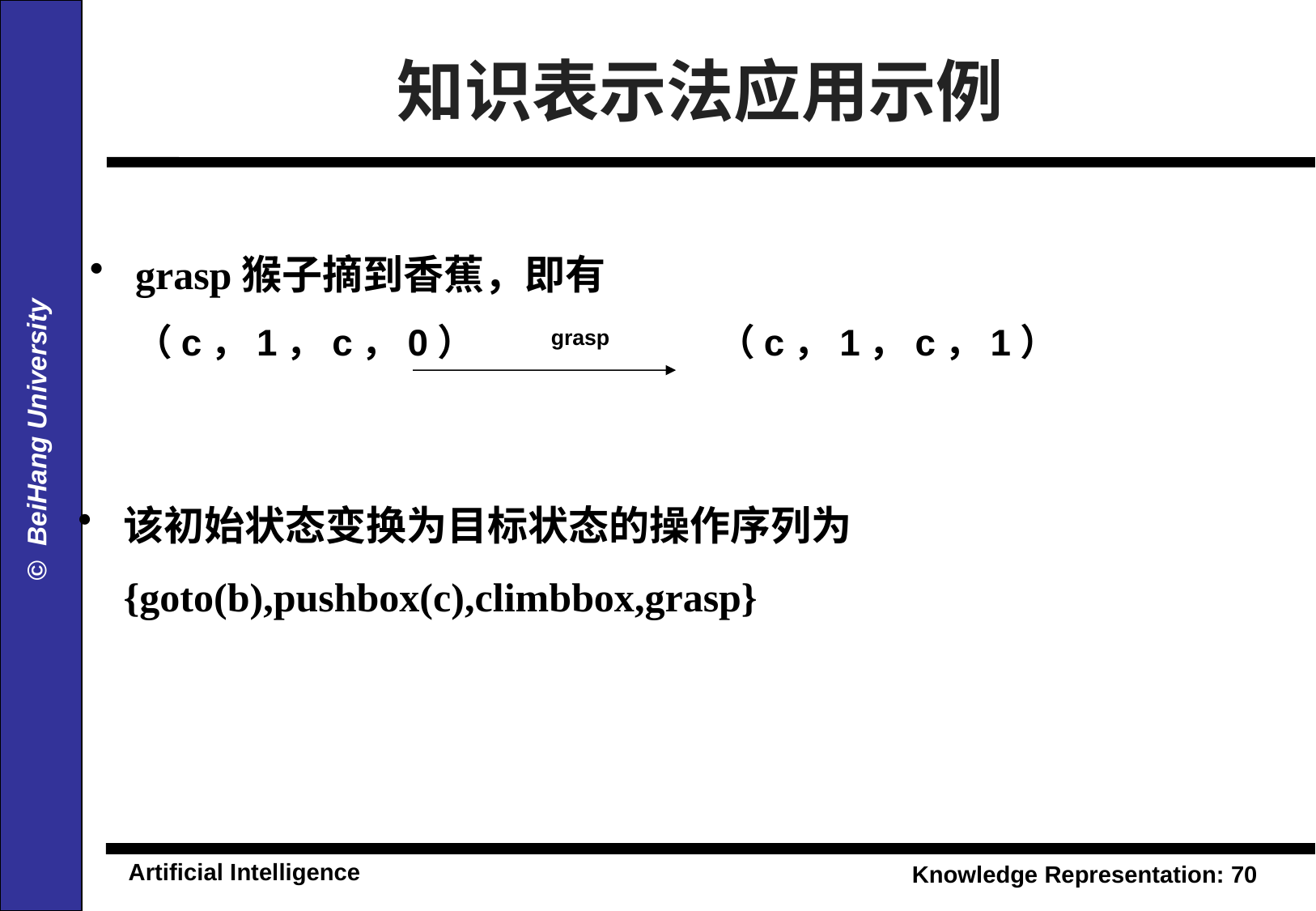

知识表示法应用示例
grasp猴子摘到香蕉，即有
	（c，1，c，0）        grasp                 （c，1，c，1）

该初始状态变换为目标状态的操作序列为
	{goto(b),pushbox(c),climbbox,grasp}